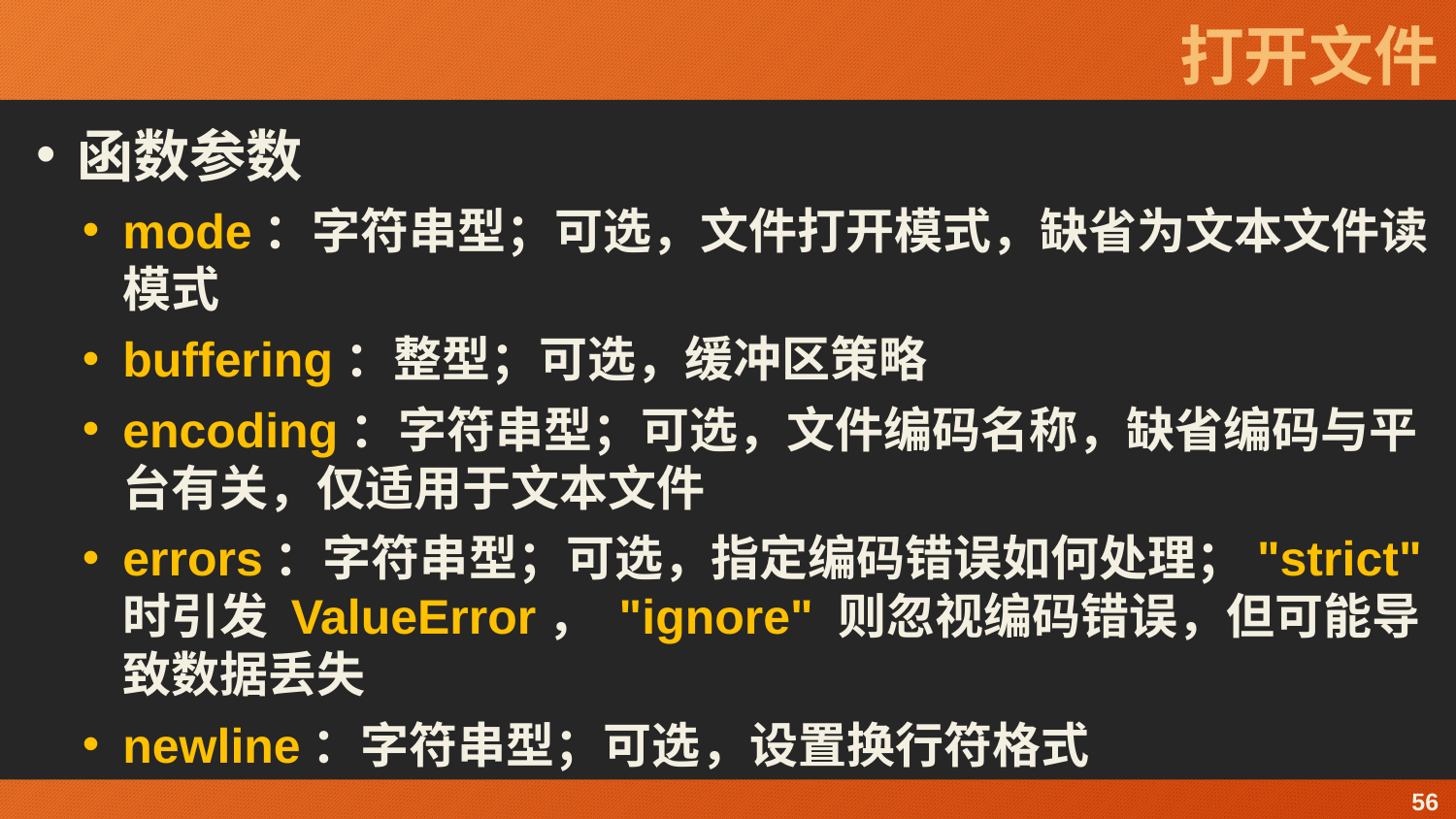

# 打开文件
函数参数
mode：字符串型；可选，文件打开模式，缺省为文本文件读模式
buffering：整型；可选，缓冲区策略
encoding：字符串型；可选，文件编码名称，缺省编码与平台有关，仅适用于文本文件
errors：字符串型；可选，指定编码错误如何处理；"strict" 时引发 ValueError， "ignore" 则忽视编码错误，但可能导致数据丢失
newline：字符串型；可选，设置换行符格式
56